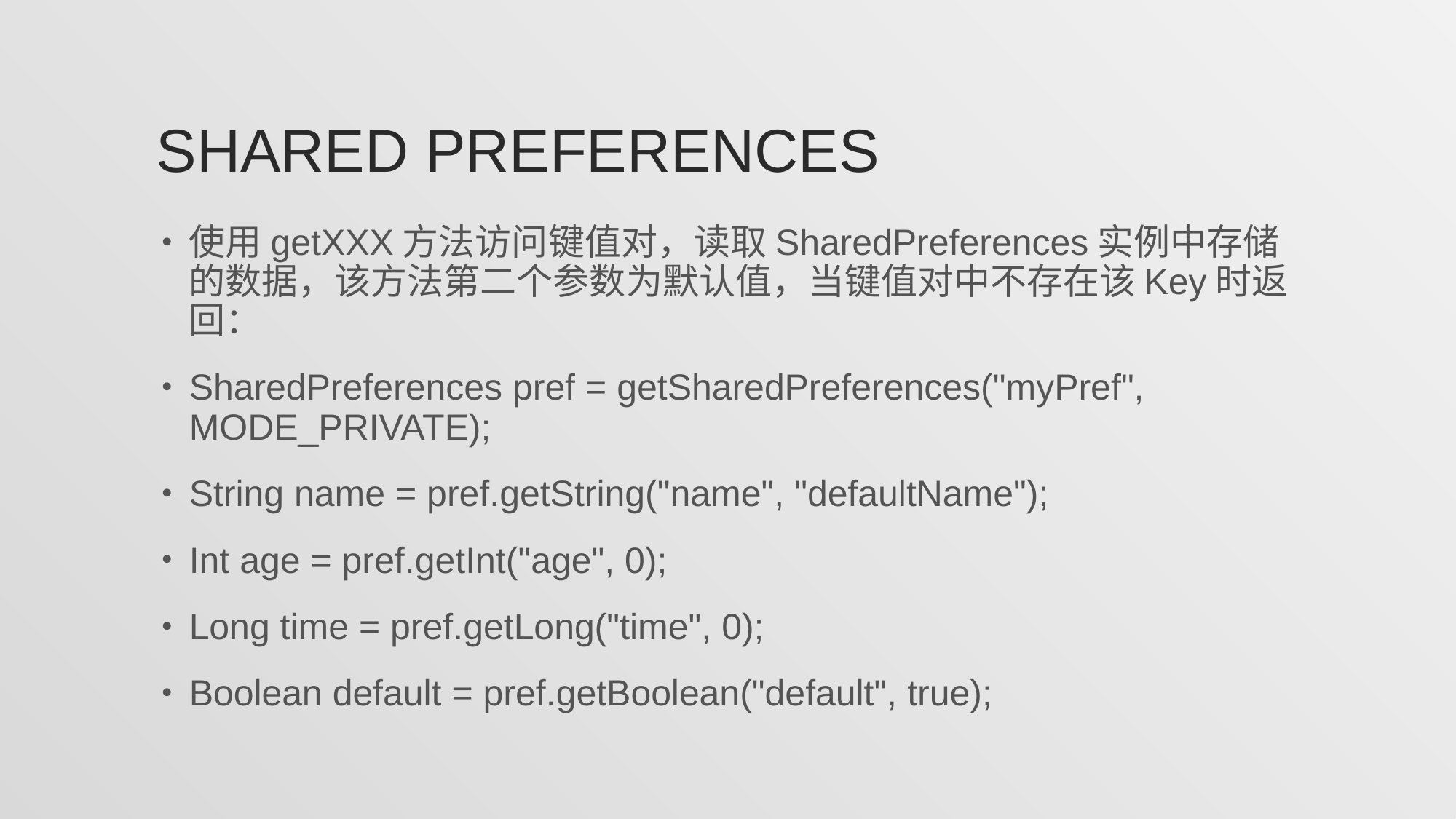

# Shared preferences
使用getXXX方法访问键值对，读取SharedPreferences实例中存储的数据，该方法第二个参数为默认值，当键值对中不存在该Key时返回：
SharedPreferences pref = getSharedPreferences("myPref", MODE_PRIVATE);
String name = pref.getString("name", "defaultName");
Int age = pref.getInt("age", 0);
Long time = pref.getLong("time", 0);
Boolean default = pref.getBoolean("default", true);